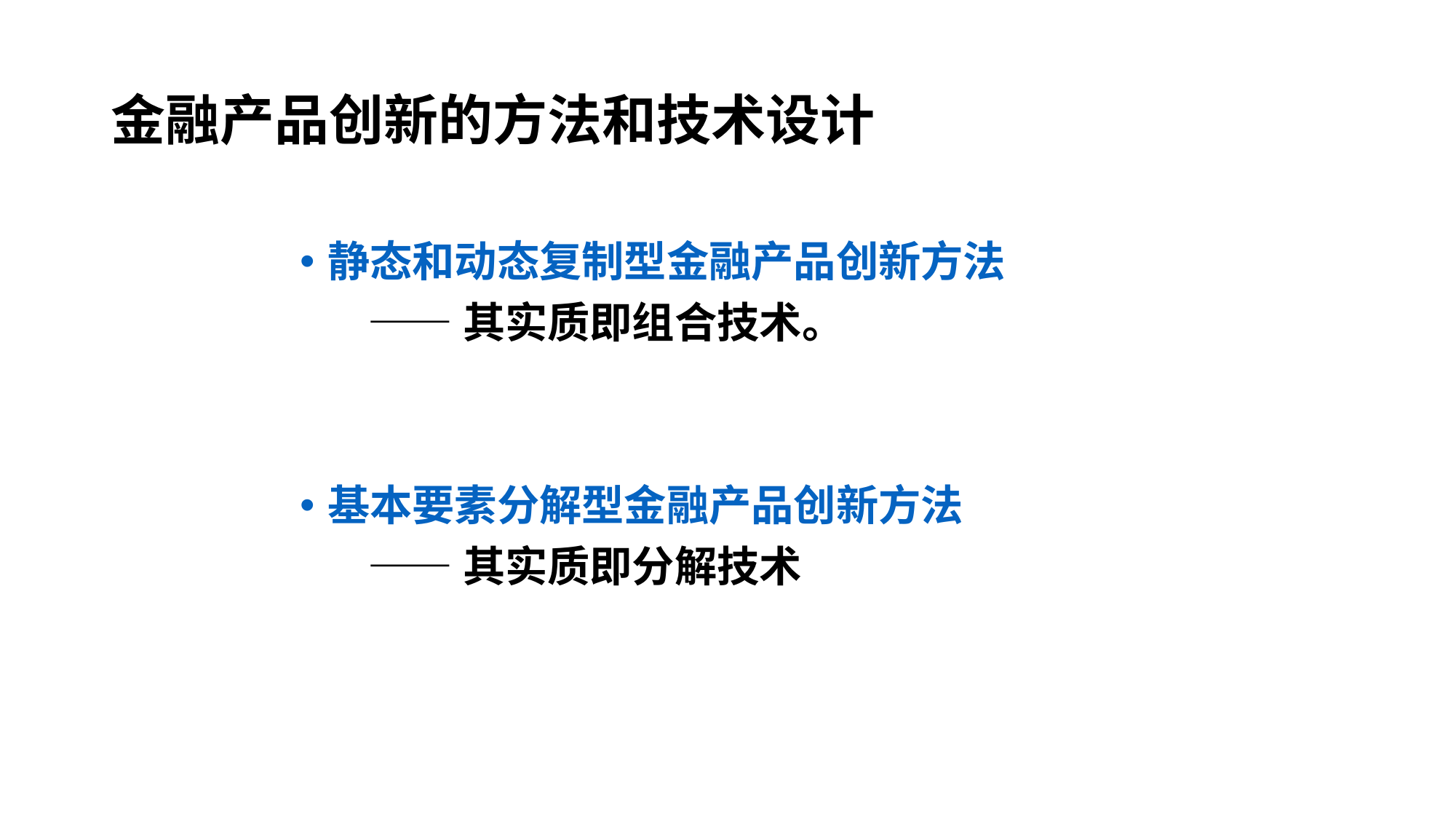

金融产品创新的方法和技术设计

静态和动态复制型金融产品创新方法
       ——其实质即组合技术。

基本要素分解型金融产品创新方法
       ——其实质即分解技术